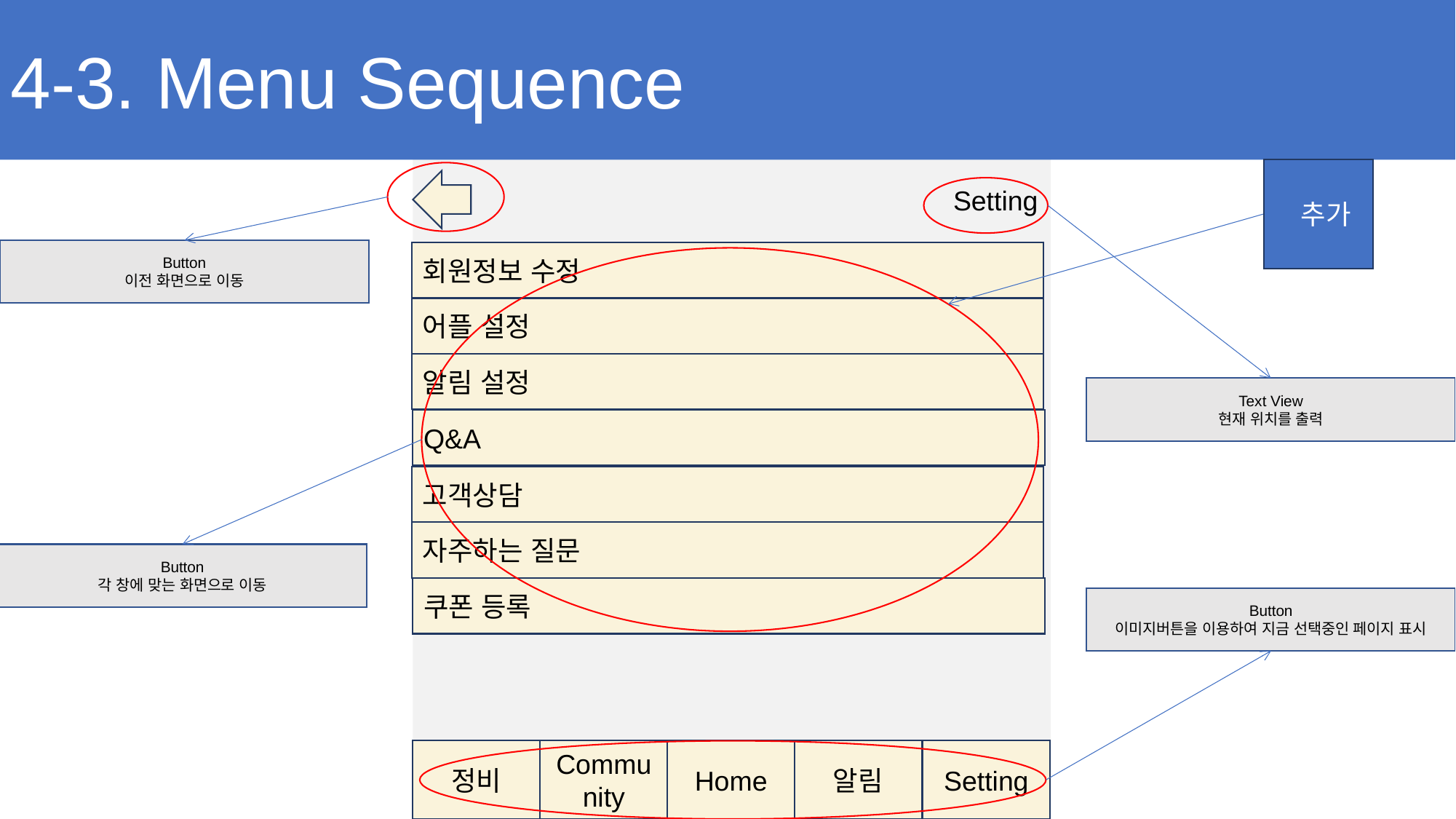

4-3. Menu Sequence

정비
Community
Home
알림
Setting
 추가
Setting

Button
이전 화면으로 이동
회원정보 수정

어플 설정
알림 설정
Text View
현재 위치를 출력
Q&A
고객상담
자주하는 질문
Button
각 창에 맞는 화면으로 이동
쿠폰 등록
Button
이미지버튼을 이용하여 지금 선택중인 페이지 표시